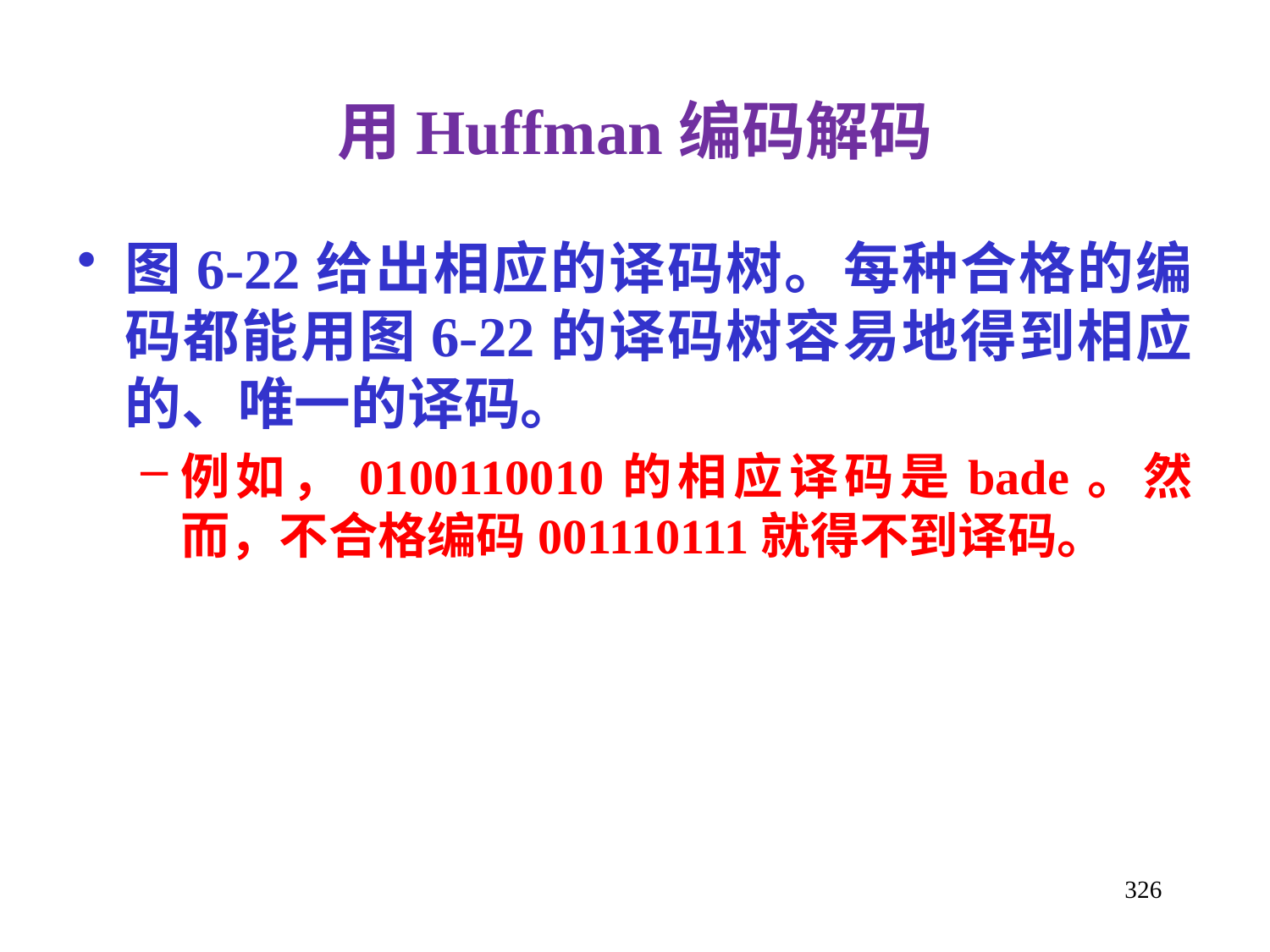

用Huffman编码解码
图6-22给出相应的译码树。每种合格的编码都能用图6-22的译码树容易地得到相应的、唯一的译码。
例如，0100110010的相应译码是bade。然而，不合格编码001110111就得不到译码。
326